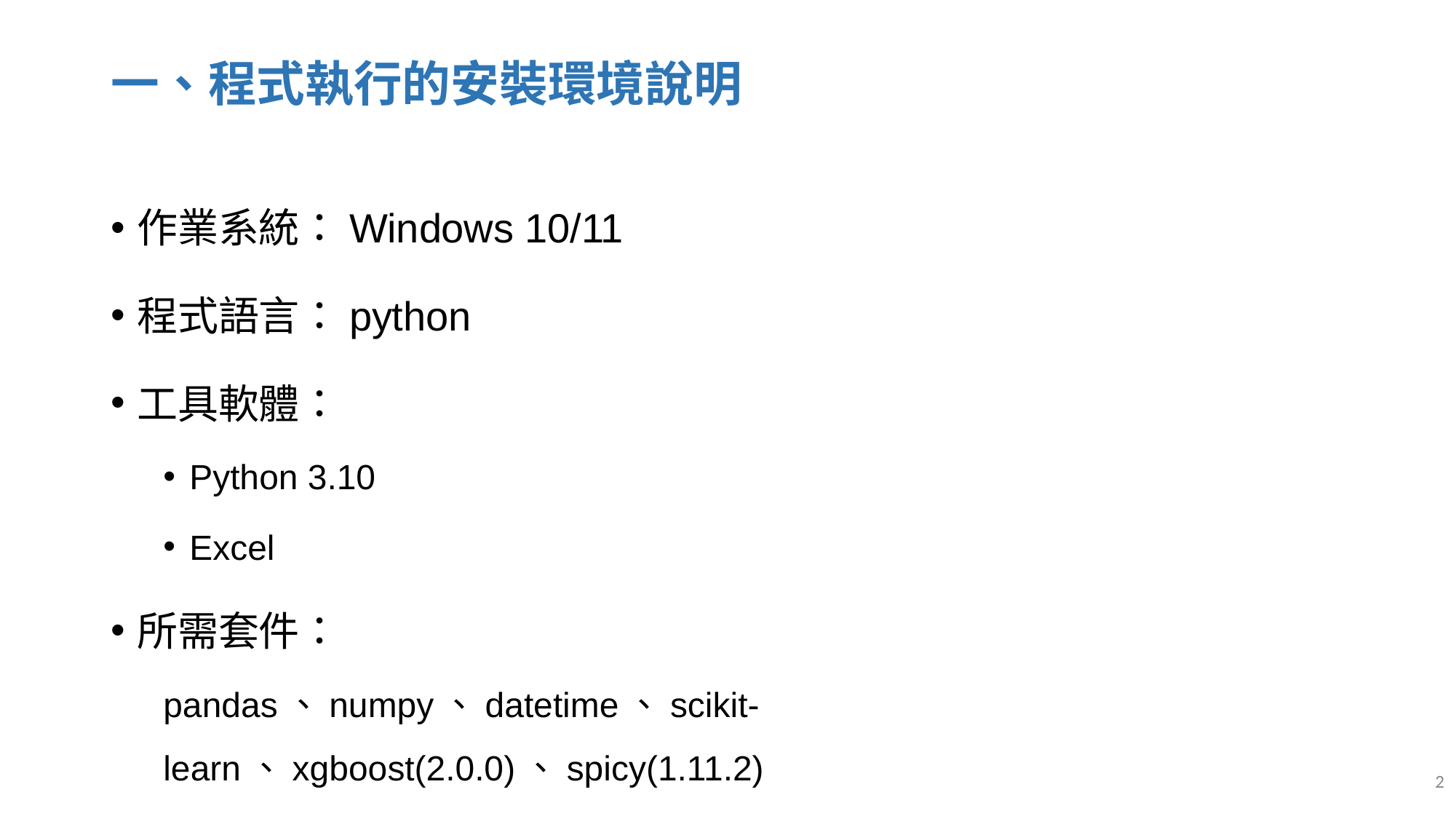

# 一、程式執行的安裝環境說明
作業系統：Windows 10/11
程式語言：python
工具軟體：
Python 3.10
Excel
所需套件：
pandas、numpy、datetime、scikit-learn、xgboost(2.0.0)、spicy(1.11.2)
2